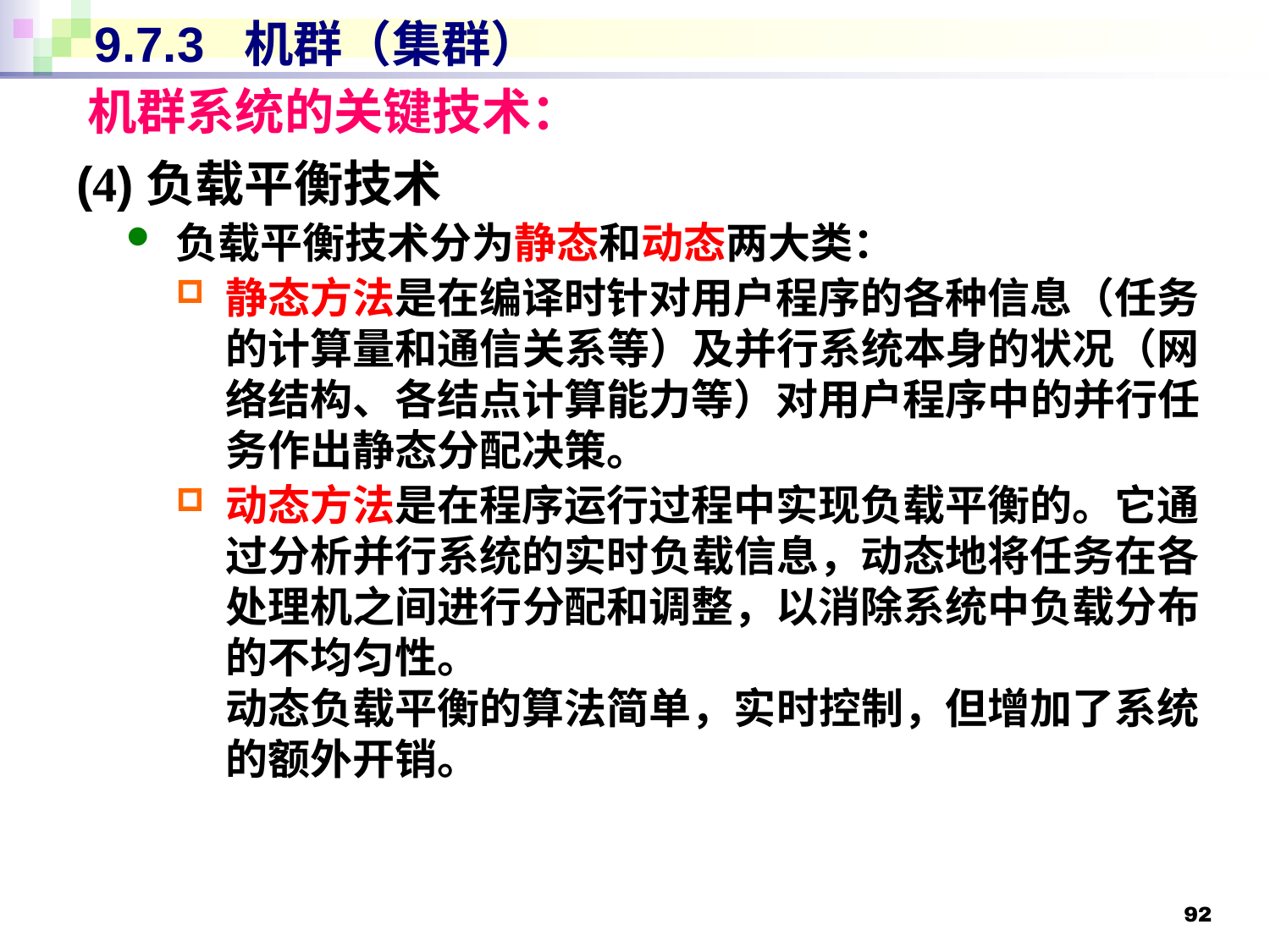

# 9.7.3  机群（集群）
机群系统的关键技术：
(4)负载平衡技术
负载平衡技术分为静态和动态两大类：
静态方法是在编译时针对用户程序的各种信息（任务的计算量和通信关系等）及并行系统本身的状况（网络结构、各结点计算能力等）对用户程序中的并行任务作出静态分配决策。
动态方法是在程序运行过程中实现负载平衡的。它通过分析并行系统的实时负载信息，动态地将任务在各处理机之间进行分配和调整，以消除系统中负载分布的不均匀性。
动态负载平衡的算法简单，实时控制，但增加了系统的额外开销。
92